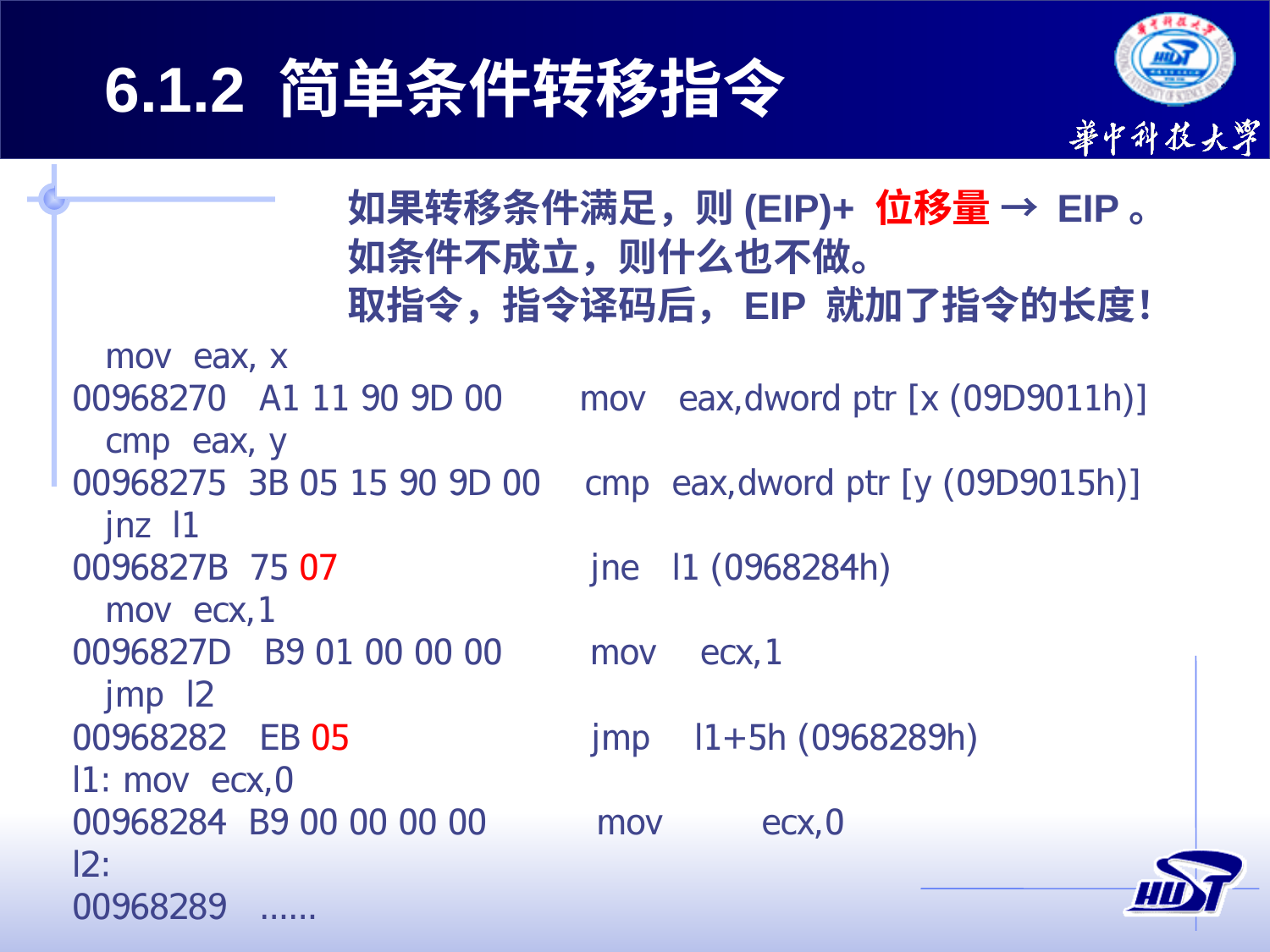

6.1.2 简单条件转移指令
如果转移条件满足，则(EIP)+ 位移量 → EIP。
如条件不成立，则什么也不做。
取指令，指令译码后，EIP 就加了指令的长度！
   mov  eax, x
00968270   A1 11 90 9D 00       mov   eax,dword ptr [x (09D9011h)]
   cmp  eax, y
00968275  3B 05 15 90 9D 00    cmp  eax,dword ptr [y (09D9015h)]
   jnz  l1
0096827B  75 07                       jne   l1 (0968284h)
   mov  ecx,1
0096827D   B9 01 00 00 00        mov    ecx,1
   jmp  l2
00968282   EB 05                      jmp    l1+5h (0968289h)
l1: mov  ecx,0
00968284  B9 00 00 00 00          mov         ecx,0
l2:
00968289   ……